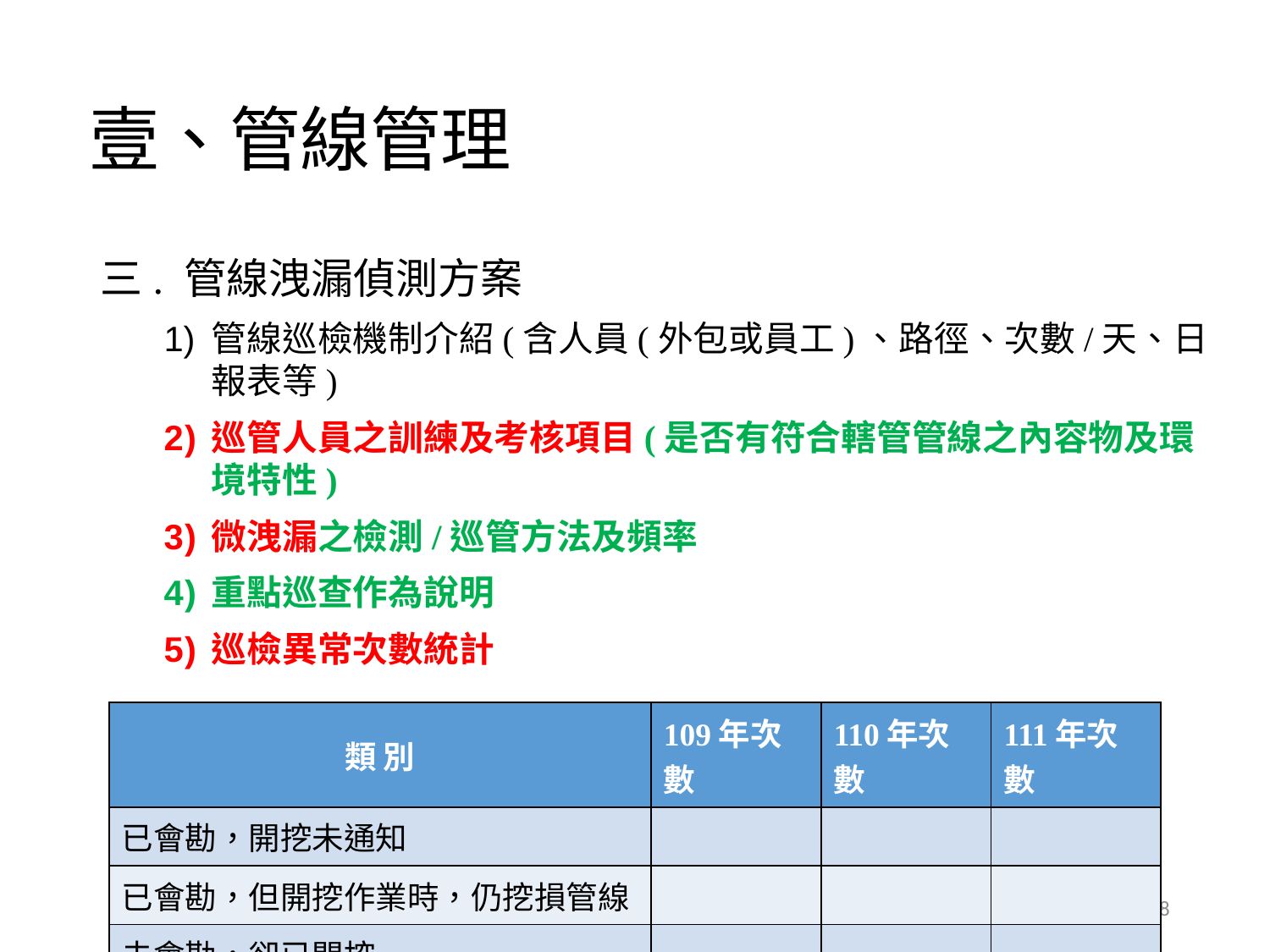

# 壹、管線管理
三. 管線洩漏偵測方案
管線巡檢機制介紹(含人員(外包或員工)、路徑、次數/天、日報表等)
巡管人員之訓練及考核項目(是否有符合轄管管線之內容物及環境特性)
微洩漏之檢測/巡管方法及頻率
重點巡查作為說明
巡檢異常次數統計

| 類 別 | 109年次數 | 110年次數 | 111年次數 |
| --- | --- | --- | --- |
| 已會勘，開挖未通知 |  |  |  |
| 已會勘，但開挖作業時，仍挖損管線 |  |  |  |
| 未會勘，卻已開挖 |  |  |  |
8